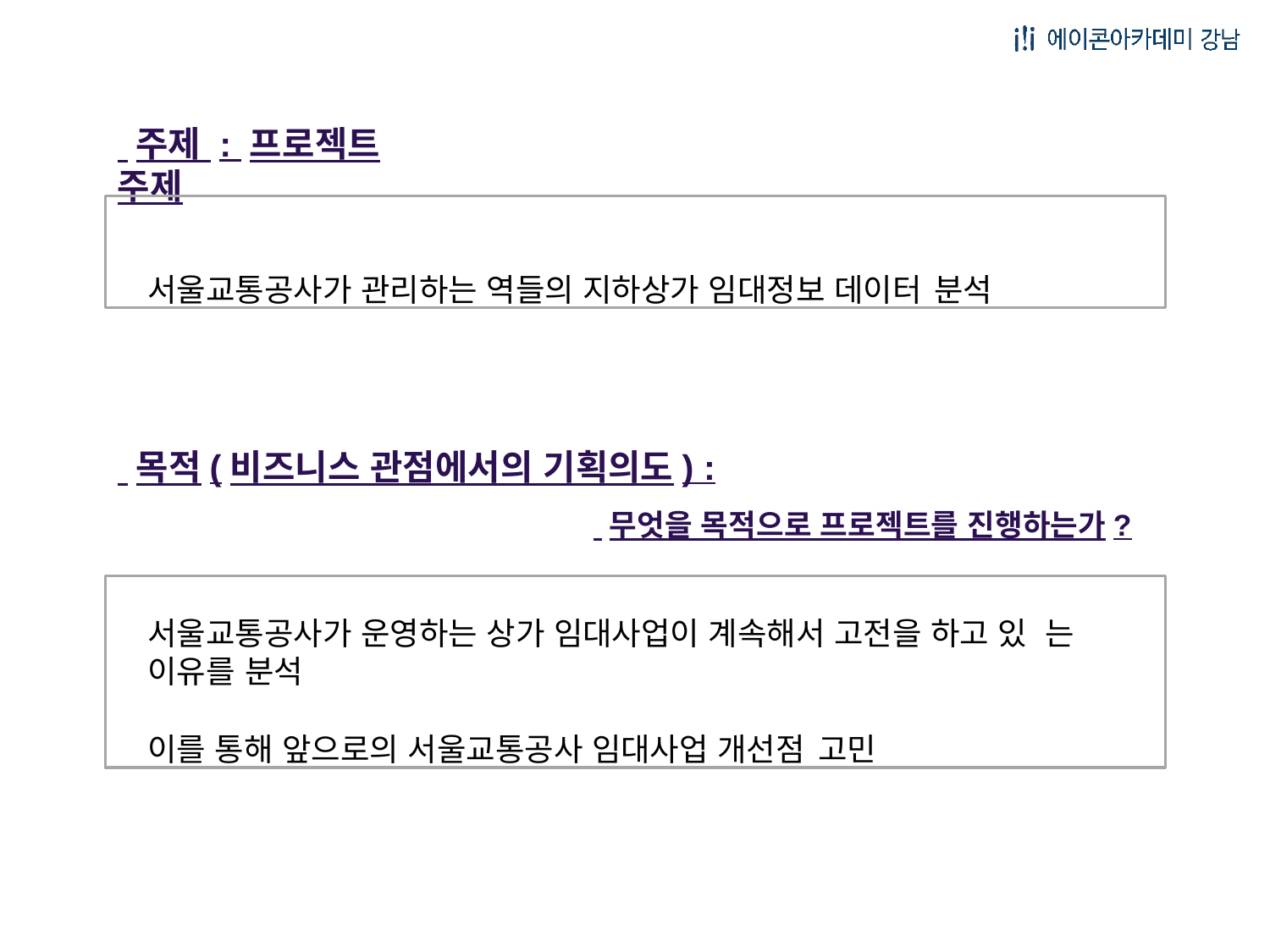

# 주제 : 프로젝트 주제

서울교통공사가 관리하는 역들의 지하상가 임대정보 데이터 분석
 목적(비즈니스 관점에서의 기획의도) :
 무엇을 목적으로 프로젝트를 진행하는가?

서울교통공사가 운영하는 상가 임대사업이 계속해서 고전을 하고 있  는 이유를 분석

이를 통해 앞으로의 서울교통공사 임대사업 개선점 고민